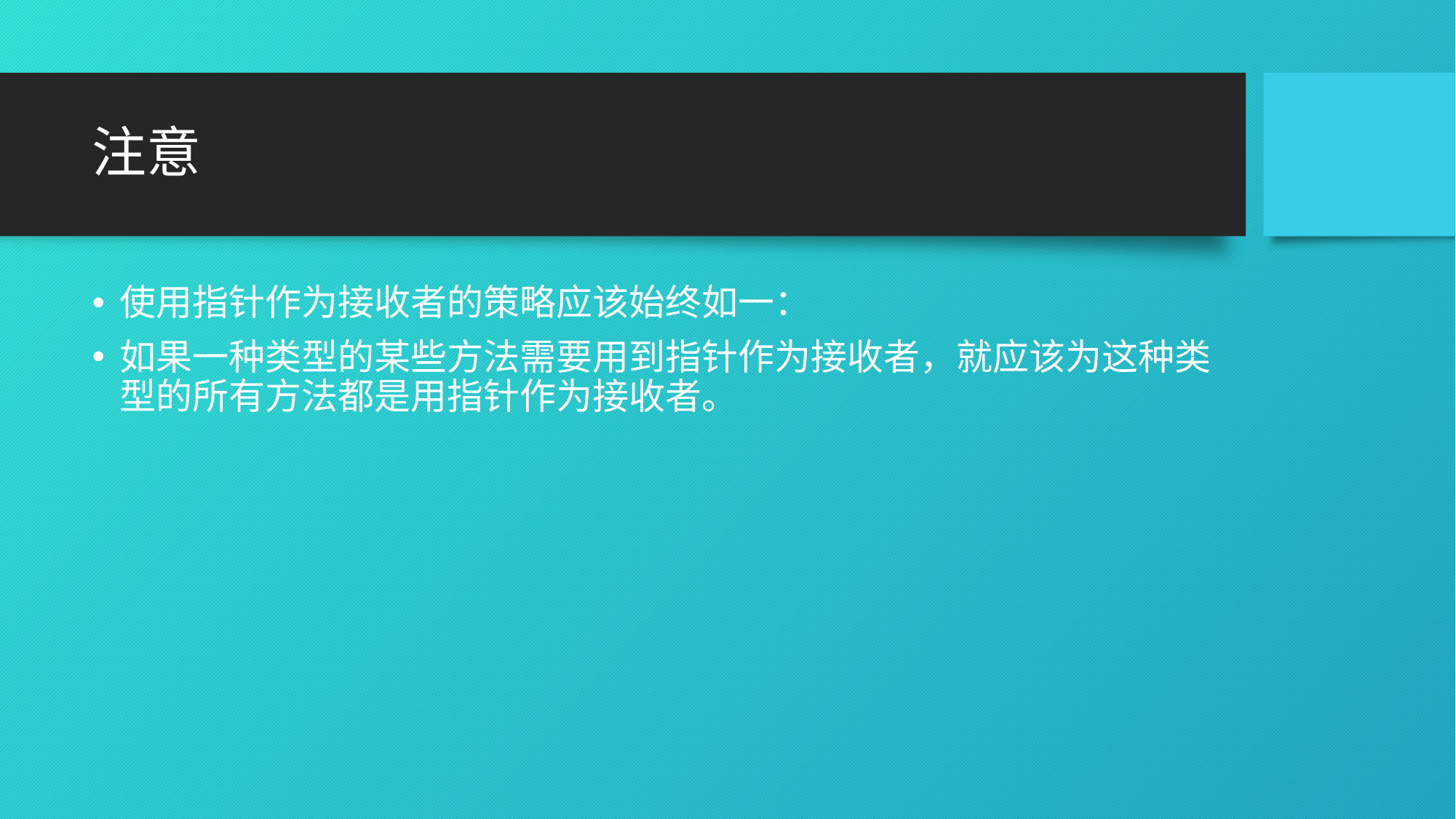

# 注意
使用指针作为接收者的策略应该始终如一：
如果一种类型的某些方法需要用到指针作为接收者，就应该为这种类型的所有方法都是用指针作为接收者。